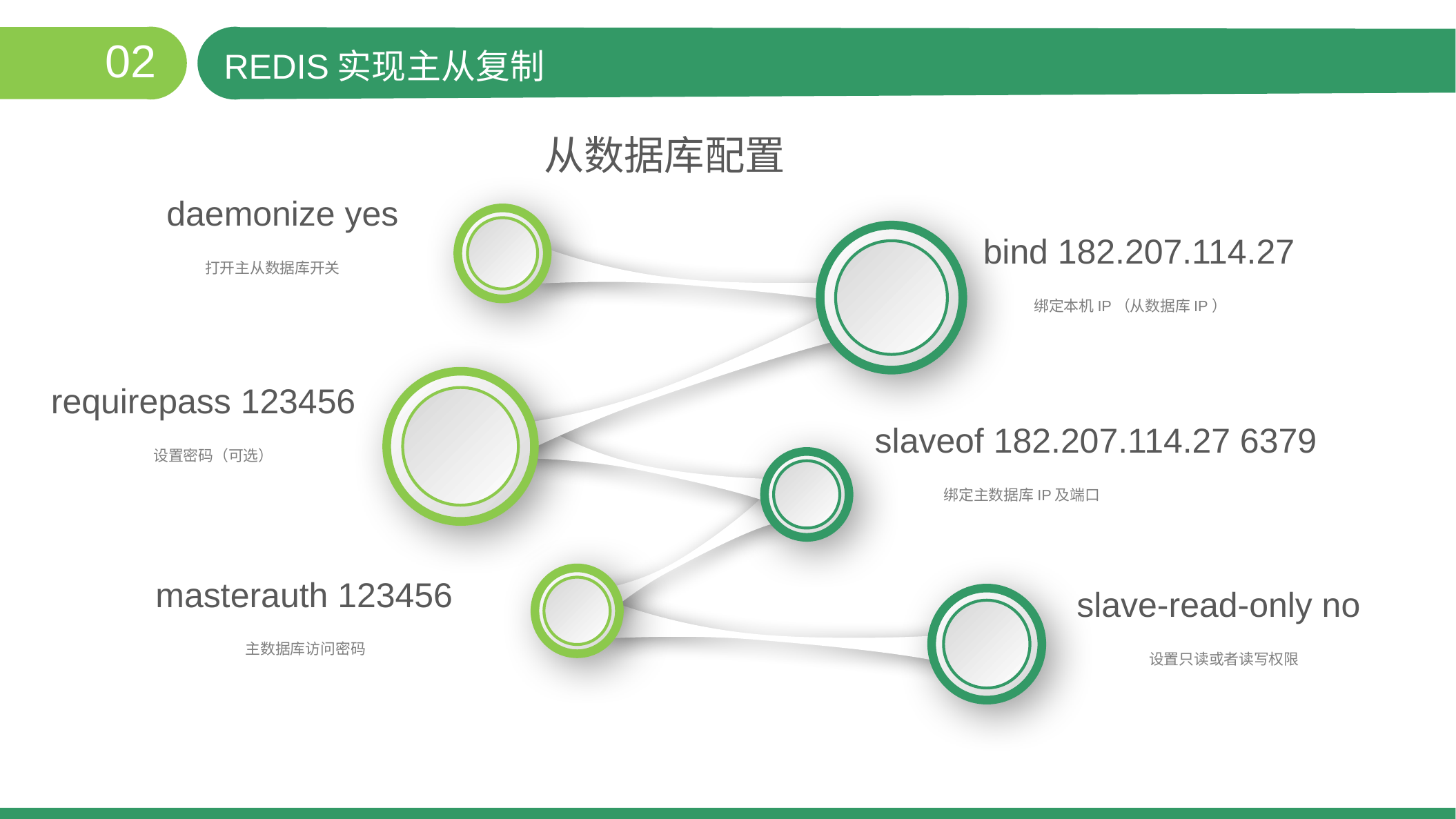

02

REDIS实现主从复制

REDIS实现主从复制
从数据库配置
daemonize yes

bind 182.207.114.27

打开主从数据库开关

绑定本机IP（从数据库IP）

requirepass 123456

slaveof 182.207.114.27 6379

设置密码（可选）

绑定主数据库IP及端口

masterauth 123456

slave-read-only no

主数据库访问密码

设置只读或者读写权限